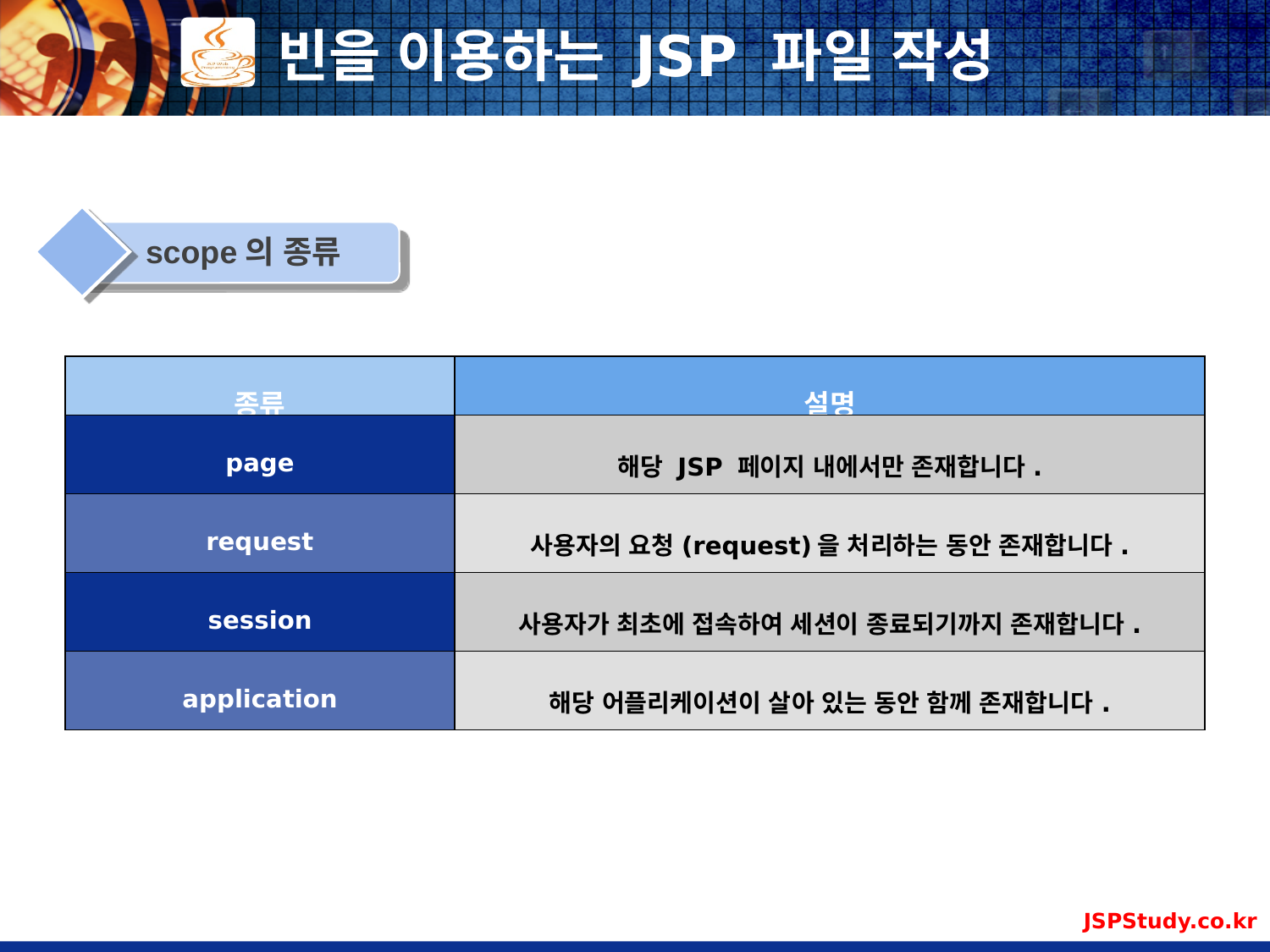

# 빈을 이용하는 JSP 파일 작성

scope의 종류
| 종류 | 설명 |
| --- | --- |
| page | 해당 JSP 페이지 내에서만 존재합니다. |
| request | 사용자의 요청(request)을 처리하는 동안 존재합니다. |
| session | 사용자가 최초에 접속하여 세션이 종료되기까지 존재합니다. |
| application | 해당 어플리케이션이 살아 있는 동안 함께 존재합니다. |
JSPStudy.co.kr